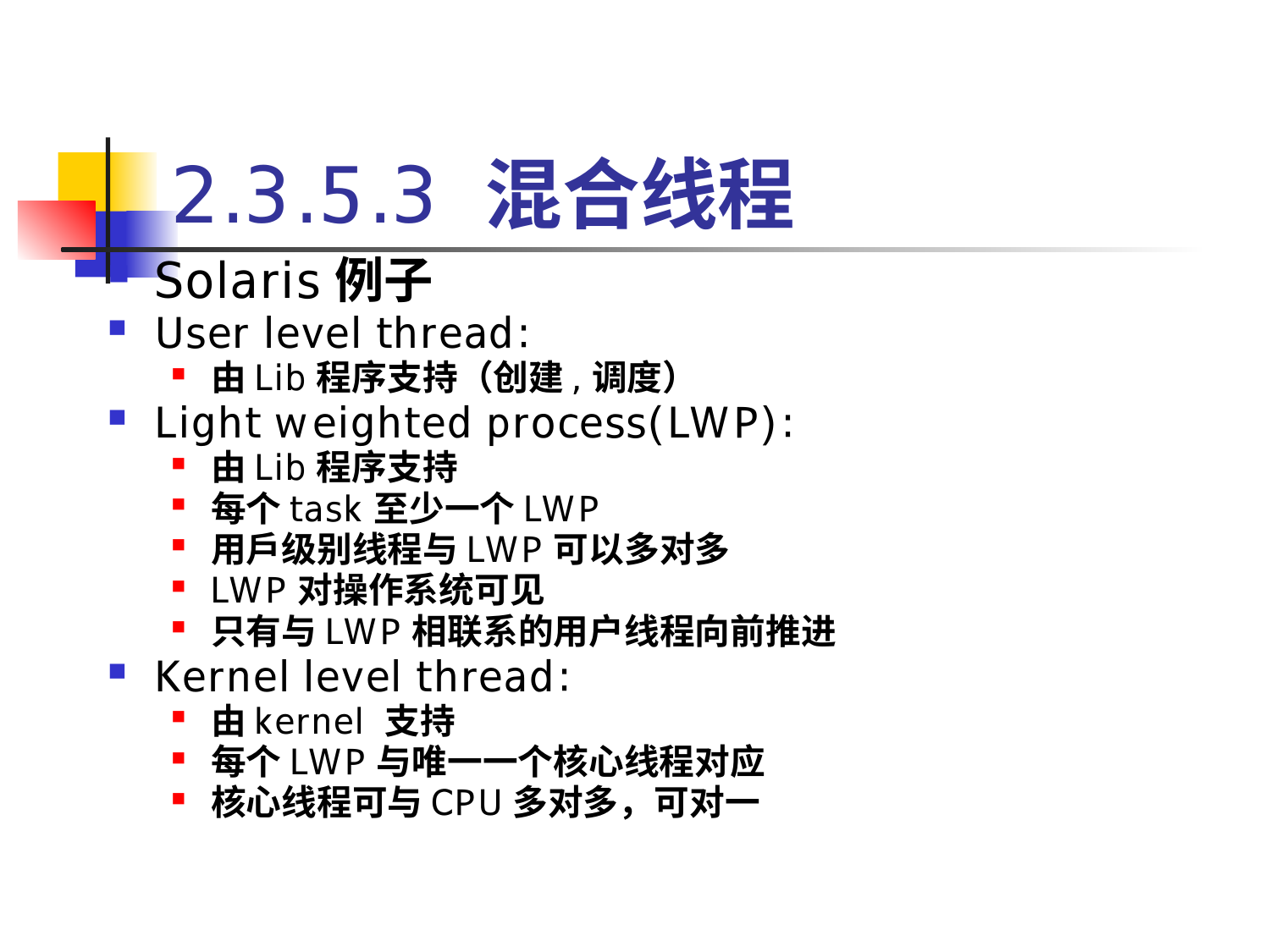

# 2.3.5.3 混合线程
Solaris例子
User level thread:
由Lib程序支持（创建,调度）
Light weighted process(LWP):
由Lib程序支持
每个task至少一个LWP
用戶级别线程与LWP可以多对多
LWP对操作系统可见
只有与LWP相联系的用户线程向前推进
Kernel level thread:
由kernel 支持
每个LWP与唯一一个核心线程对应
核心线程可与CPU多对多，可对一